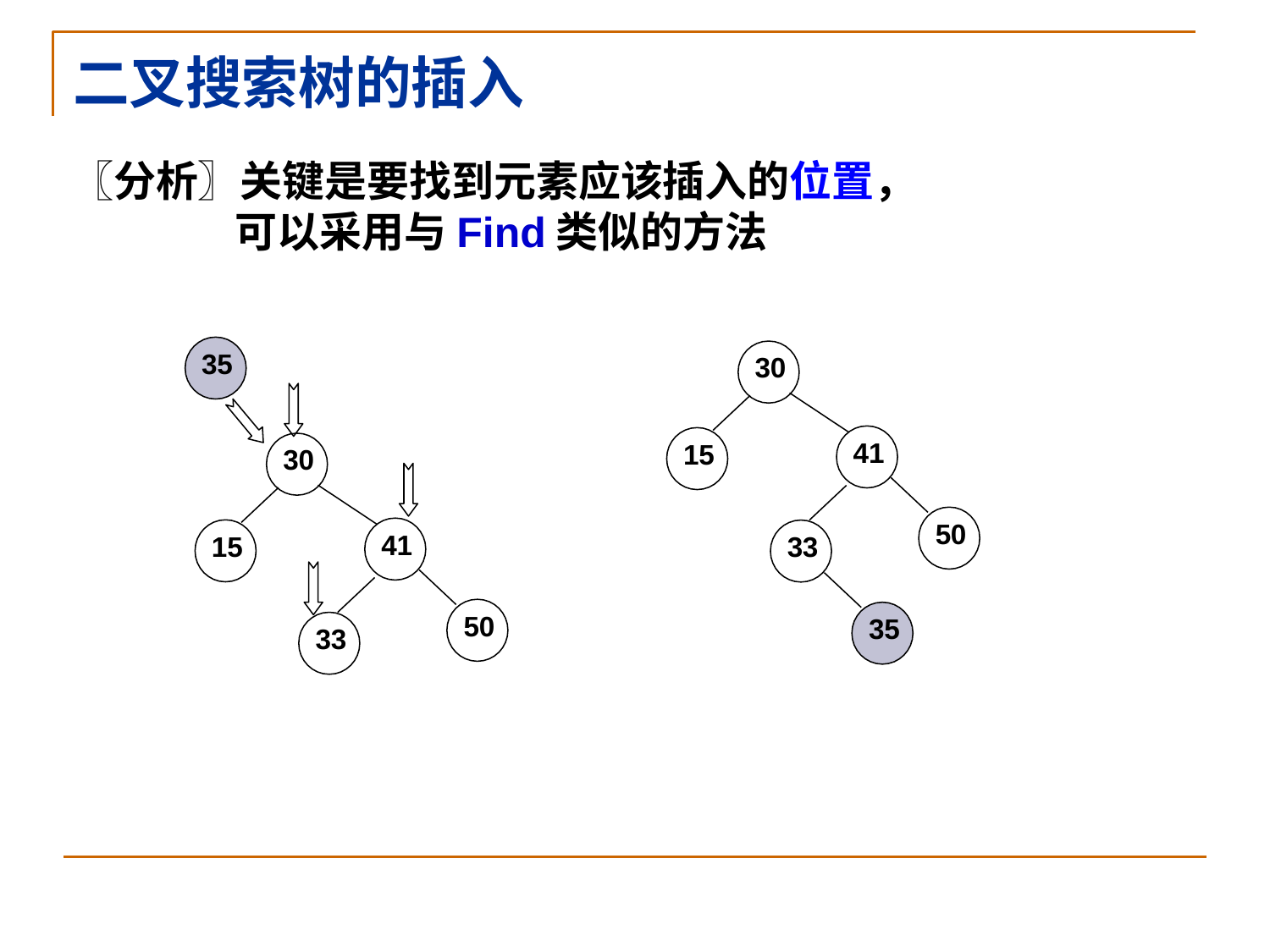

# 二叉搜索树的插入
〖分析〗关键是要找到元素应该插入的位置，
可以采用与Find类似的方法

35

30

41

15

30

50

41
15
33

50

35

33